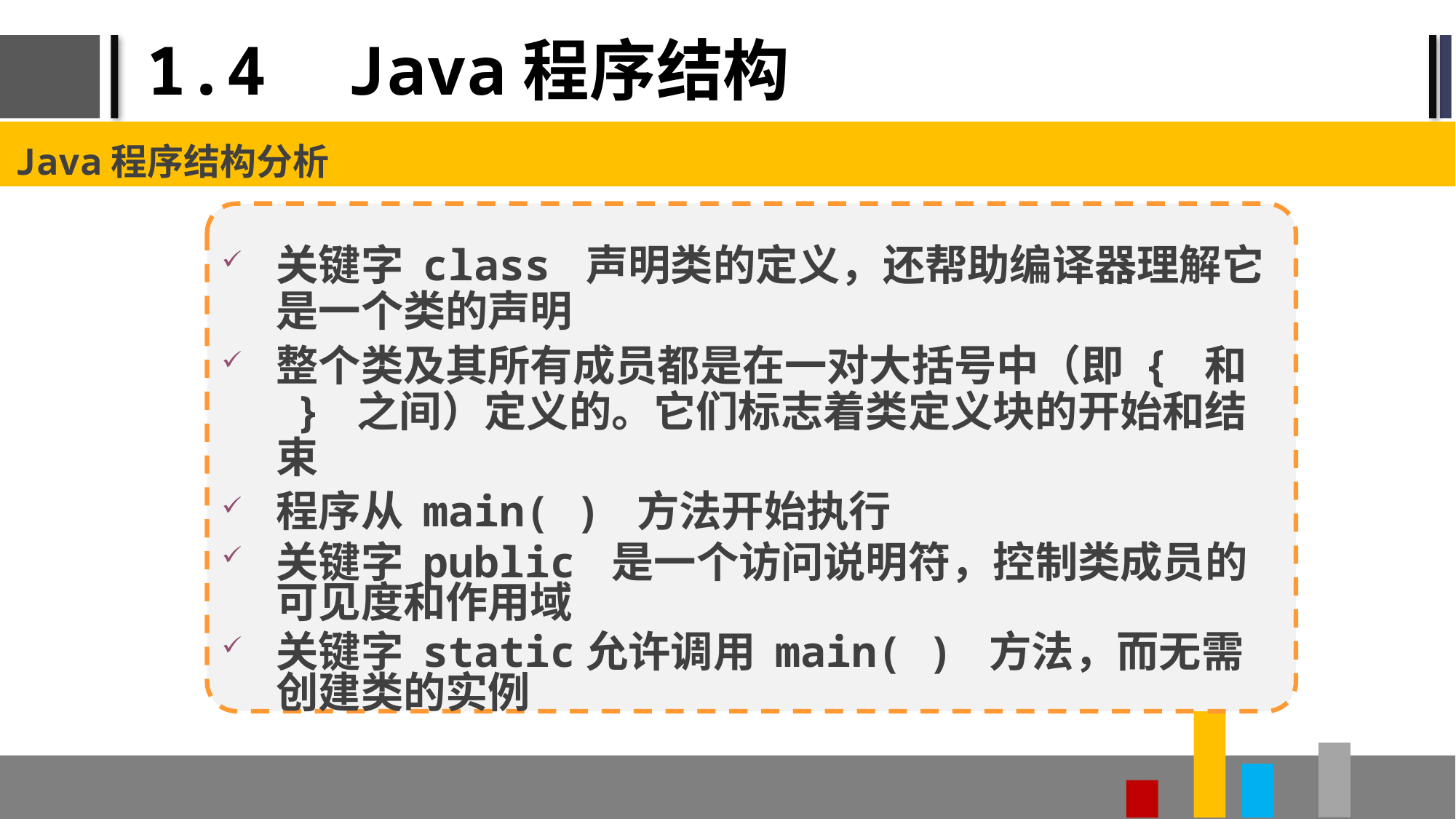

# 1.4  Java程序结构

Java程序结构分析

关键字 class 声明类的定义，还帮助编译器理解它是一个类的声明
整个类及其所有成员都是在一对大括号中（即 { 和 } 之间）定义的。它们标志着类定义块的开始和结束
程序从 main( ) 方法开始执行
关键字 public 是一个访问说明符，控制类成员的可见度和作用域
关键字 static允许调用 main( ) 方法，而无需创建类的实例